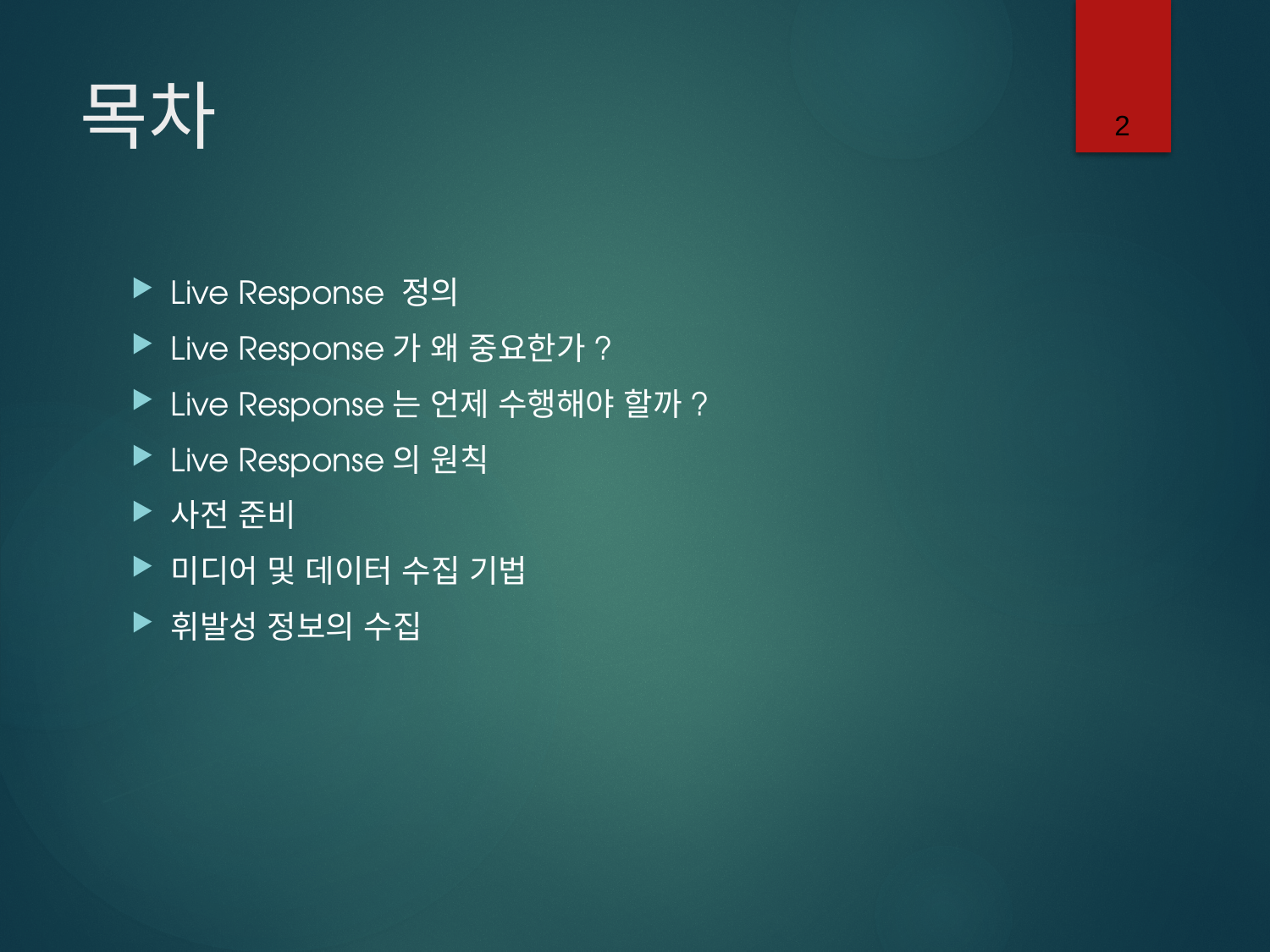

2
# 목차
Live Response 정의
Live Response가 왜 중요한가?
Live Response는 언제 수행해야 할까?
Live Response의 원칙
사전 준비
미디어 및 데이터 수집 기법
휘발성 정보의 수집